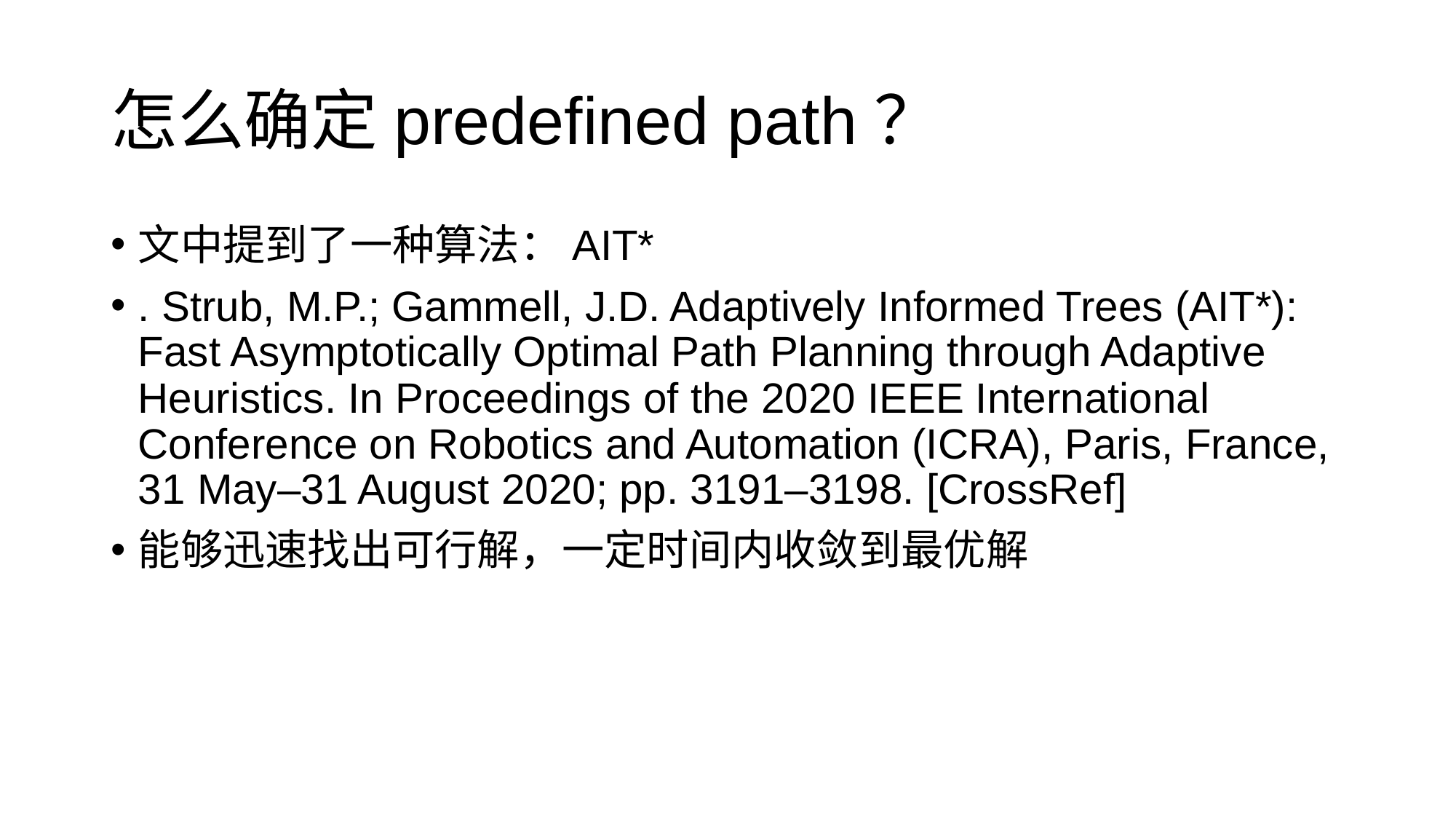

# 怎么确定predefined path？
文中提到了一种算法：AIT*
. Strub, M.P.; Gammell, J.D. Adaptively Informed Trees (AIT*): Fast Asymptotically Optimal Path Planning through Adaptive Heuristics. In Proceedings of the 2020 IEEE International Conference on Robotics and Automation (ICRA), Paris, France, 31 May–31 August 2020; pp. 3191–3198. [CrossRef]
能够迅速找出可行解，一定时间内收敛到最优解